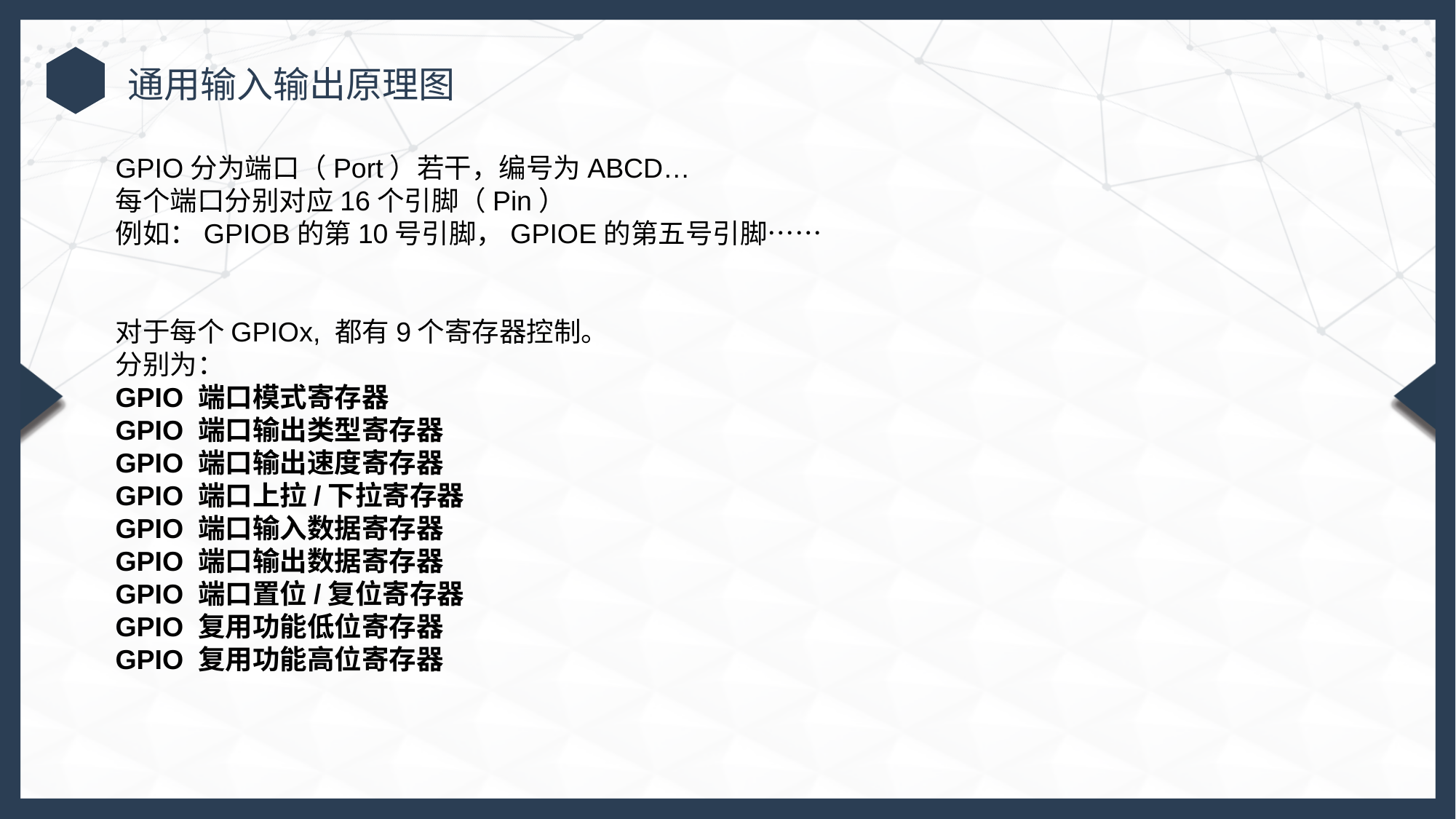

通用输入输出原理图

GPIO分为端口（Port）若干，编号为ABCD…
每个端口分别对应16个引脚（Pin）
例如：GPIOB的第10号引脚，GPIOE的第五号引脚……

对于每个GPIOx, 都有9个寄存器控制。
分别为：
GPIO 端口模式寄存器
GPIO 端口输出类型寄存器
GPIO 端口输出速度寄存器
GPIO 端口上拉/下拉寄存器
GPIO 端口输入数据寄存器
GPIO 端口输出数据寄存器
GPIO 端口置位/复位寄存器
GPIO 复用功能低位寄存器
GPIO 复用功能高位寄存器
行业PPT模板http://www.1ppt.com/hangye/